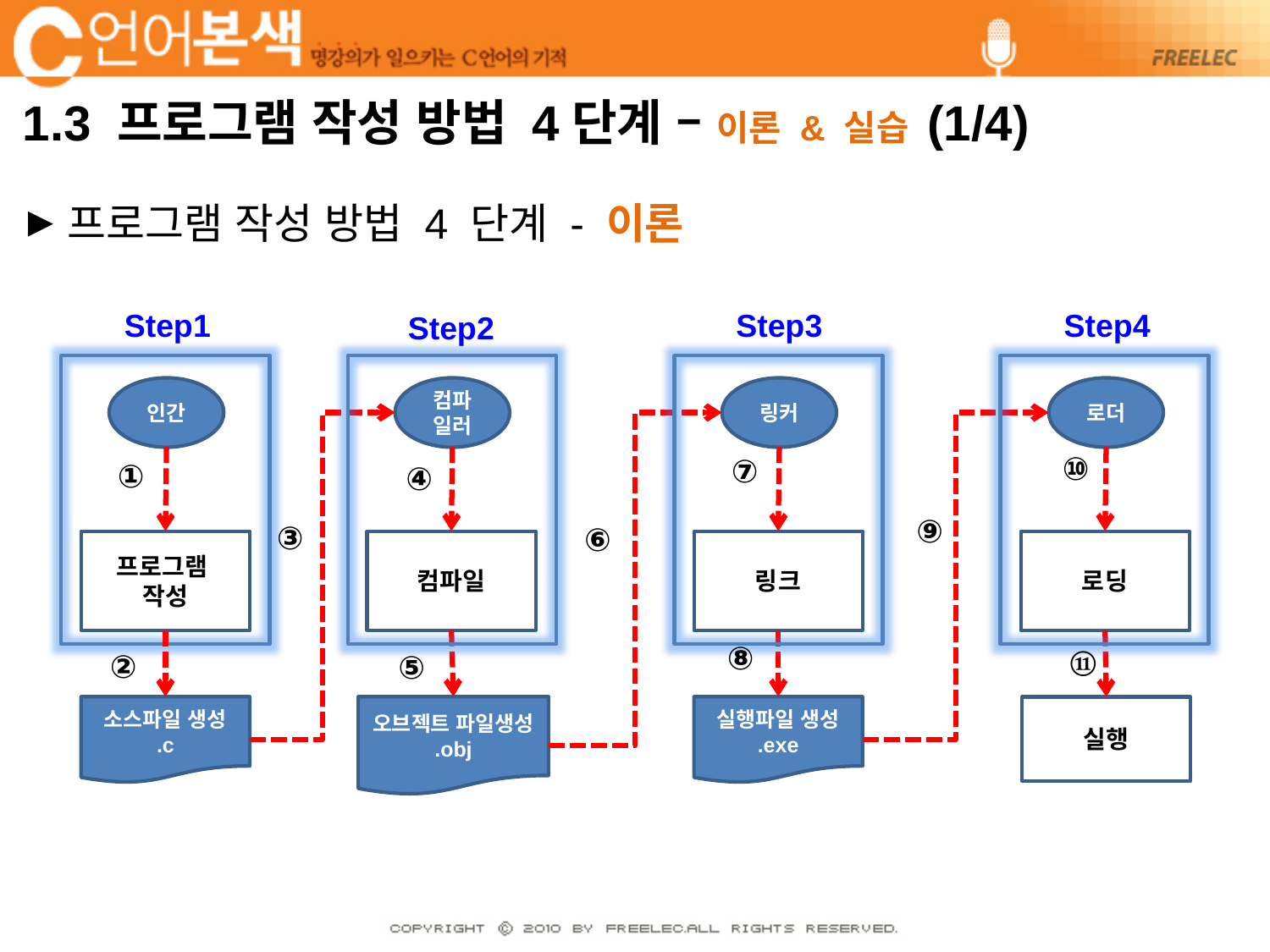

# 1.3 프로그램 작성 방법 4단계 – 이론 & 실습 (1/4)
프로그램 작성 방법 4 단계 - 이론
Step1
Step3
Step4
Step2

인간
컴파일러
링커
로더
①
④
⑩
⑦
③
⑥
⑨
프로그램
작성
컴파일
링크
로딩
②

⑤
⑧

⑪
오브젝트 파일생성
.obj
소스파일 생성
.c
실행파일 생성
.exe
실행